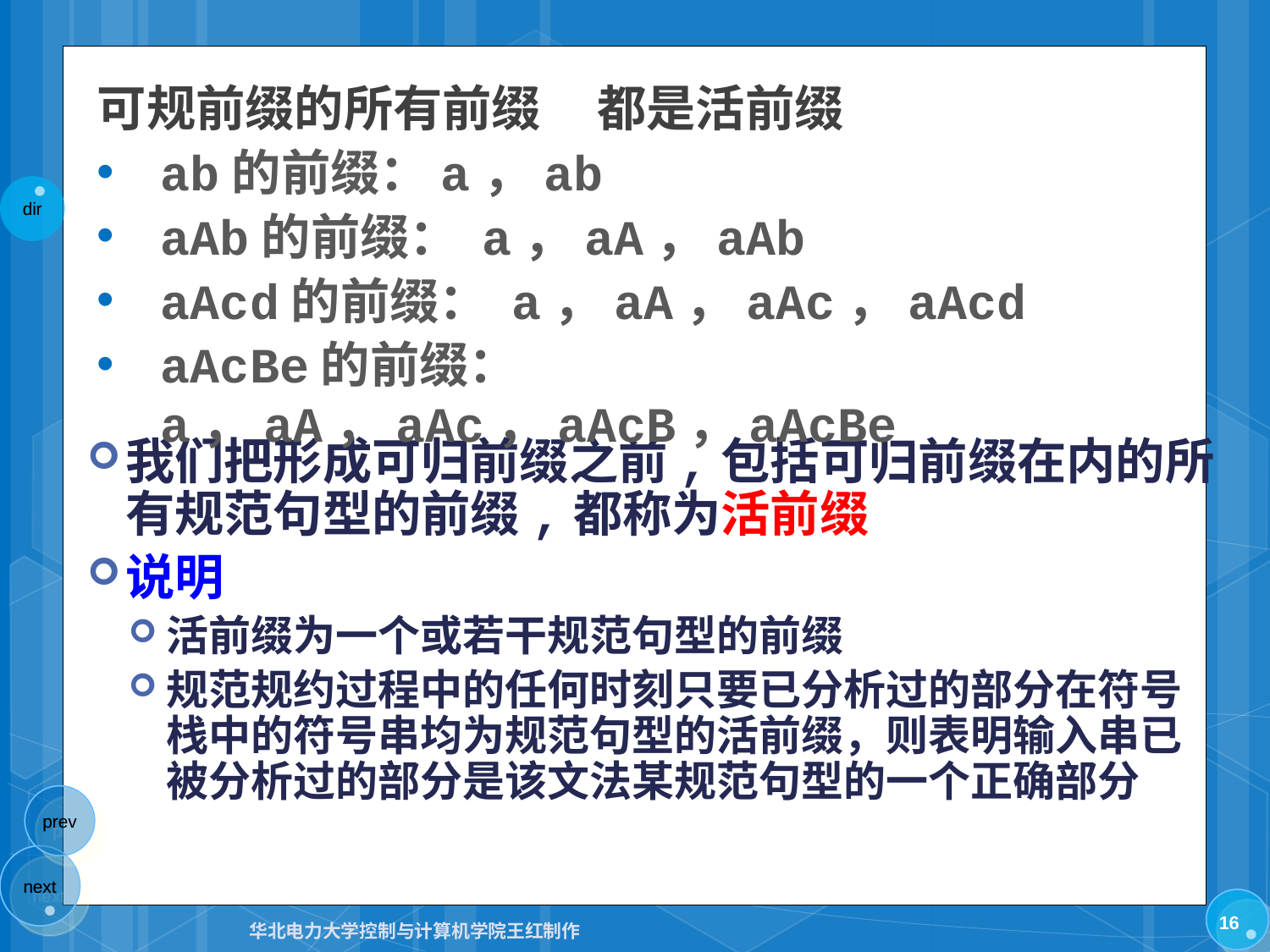

可规前缀的所有前缀     都是活前缀
ab的前缀：a，ab
aAb的前缀： a，aA，aAb
aAcd的前缀： a，aA，aAc，aAcd
aAcBe的前缀：a，aA，aAc，aAcB，aAcBe
我们把形成可归前缀之前,包括可归前缀在内的所有规范句型的前缀,都称为活前缀
说明
活前缀为一个或若干规范句型的前缀
规范规约过程中的任何时刻只要已分析过的部分在符号栈中的符号串均为规范句型的活前缀，则表明输入串已被分析过的部分是该文法某规范句型的一个正确部分
16
华北电力大学控制与计算机学院王红制作